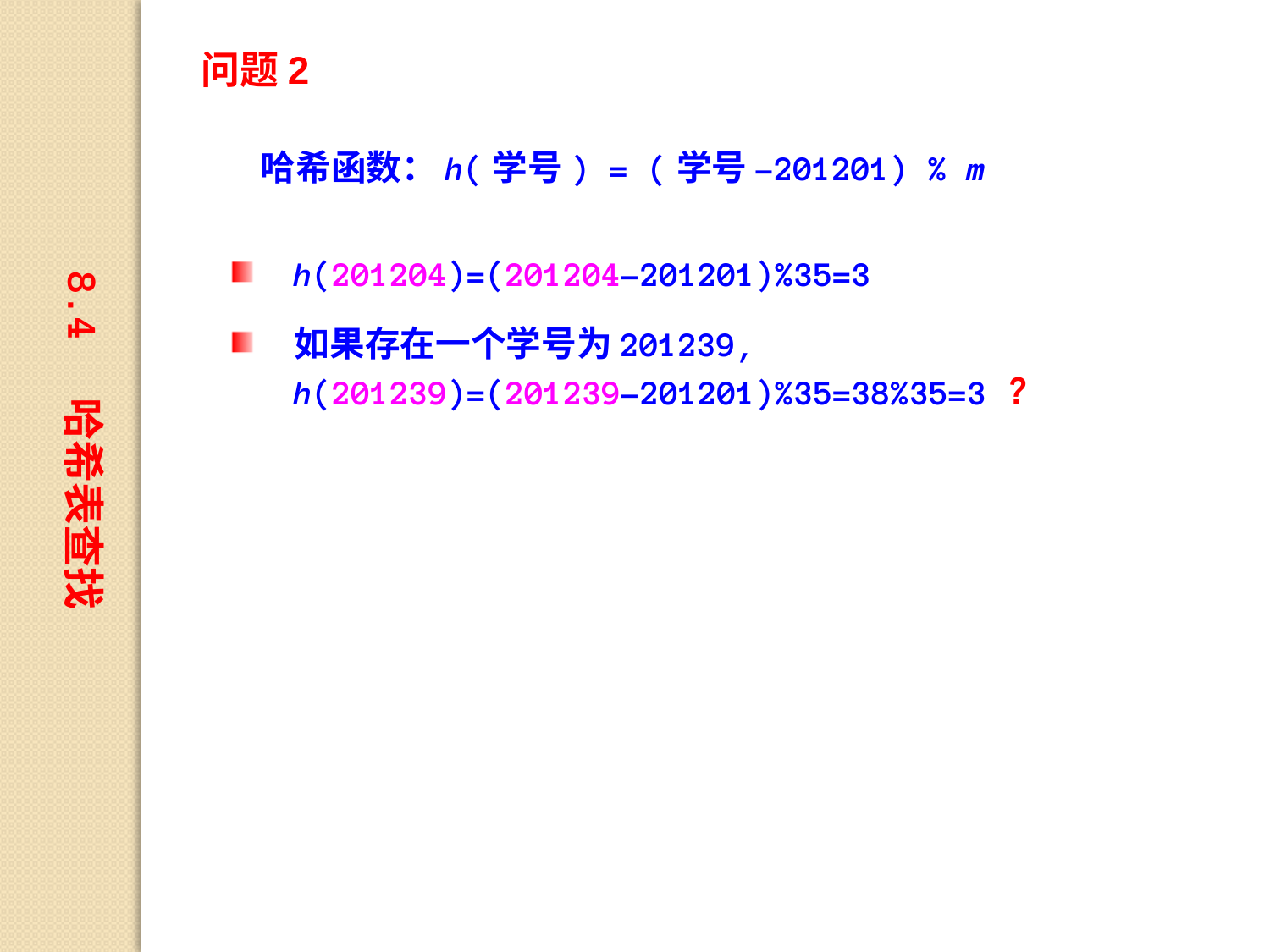

问题2
哈希函数：h(学号) = (学号-201201) % m
h(201204)=(201204-201201)%35=3
如果存在一个学号为201239, h(201239)=(201239-201201)%35=38%35=3 ?
8.4  哈希表查找